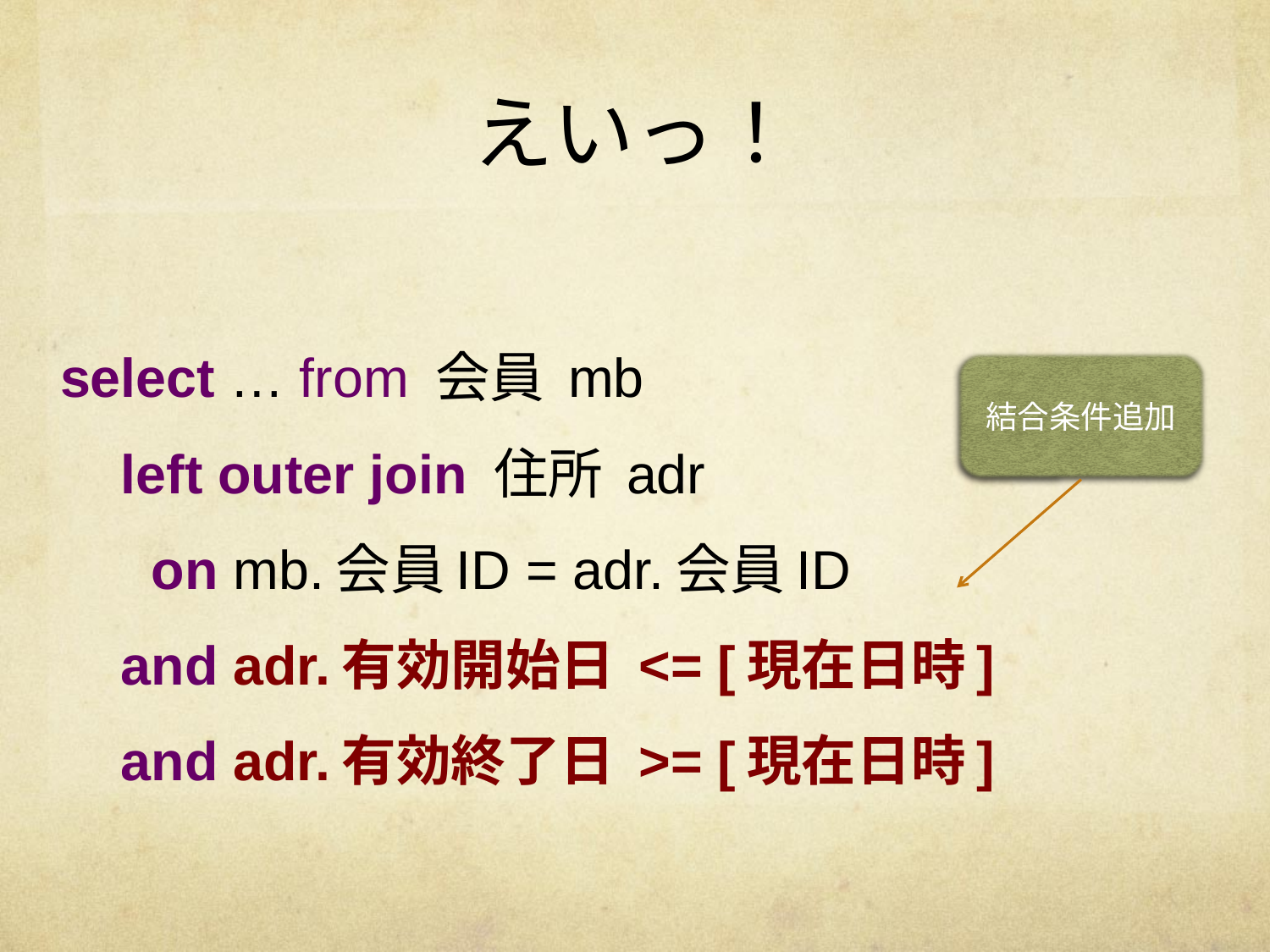

# えいっ！

select … from 会員 mb
    left outer join 住所 adr
      on mb.会員ID = adr.会員ID
    and adr.有効開始日 <= [現在日時]
    and adr.有効終了日 >= [現在日時]
結合条件追加